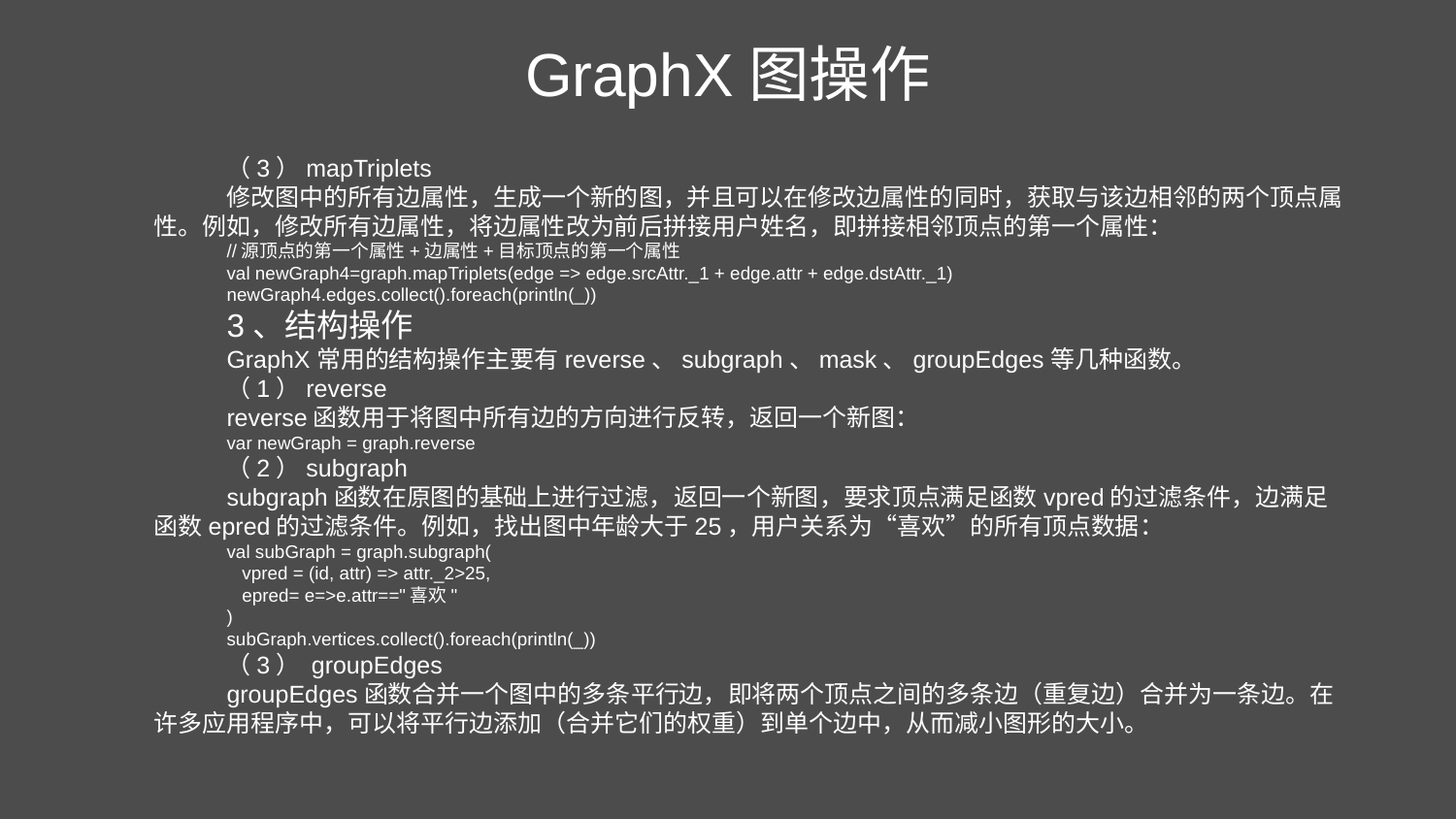

GraphX图操作

（3）mapTriplets
修改图中的所有边属性，生成一个新的图，并且可以在修改边属性的同时，获取与该边相邻的两个顶点属性。例如，修改所有边属性，将边属性改为前后拼接用户姓名，即拼接相邻顶点的第一个属性：
//源顶点的第一个属性+边属性+目标顶点的第一个属性
val newGraph4=graph.mapTriplets(edge => edge.srcAttr._1 + edge.attr + edge.dstAttr._1)
newGraph4.edges.collect().foreach(println(_))
3、结构操作
GraphX常用的结构操作主要有reverse、subgraph、mask、groupEdges等几种函数。
（1）reverse
reverse函数用于将图中所有边的方向进行反转，返回一个新图：
var newGraph = graph.reverse
（2）subgraph
subgraph函数在原图的基础上进行过滤，返回一个新图，要求顶点满足函数vpred的过滤条件，边满足函数epred的过滤条件。例如，找出图中年龄大于25，用户关系为“喜欢”的所有顶点数据：
val subGraph = graph.subgraph(
   vpred = (id, attr) => attr._2>25,
   epred= e=>e.attr=="喜欢"
)
subGraph.vertices.collect().foreach(println(_))
（3） groupEdges
groupEdges函数合并一个图中的多条平行边，即将两个顶点之间的多条边（重复边）合并为一条边。在许多应用程序中，可以将平行边添加（合并它们的权重）到单个边中，从而减小图形的大小。